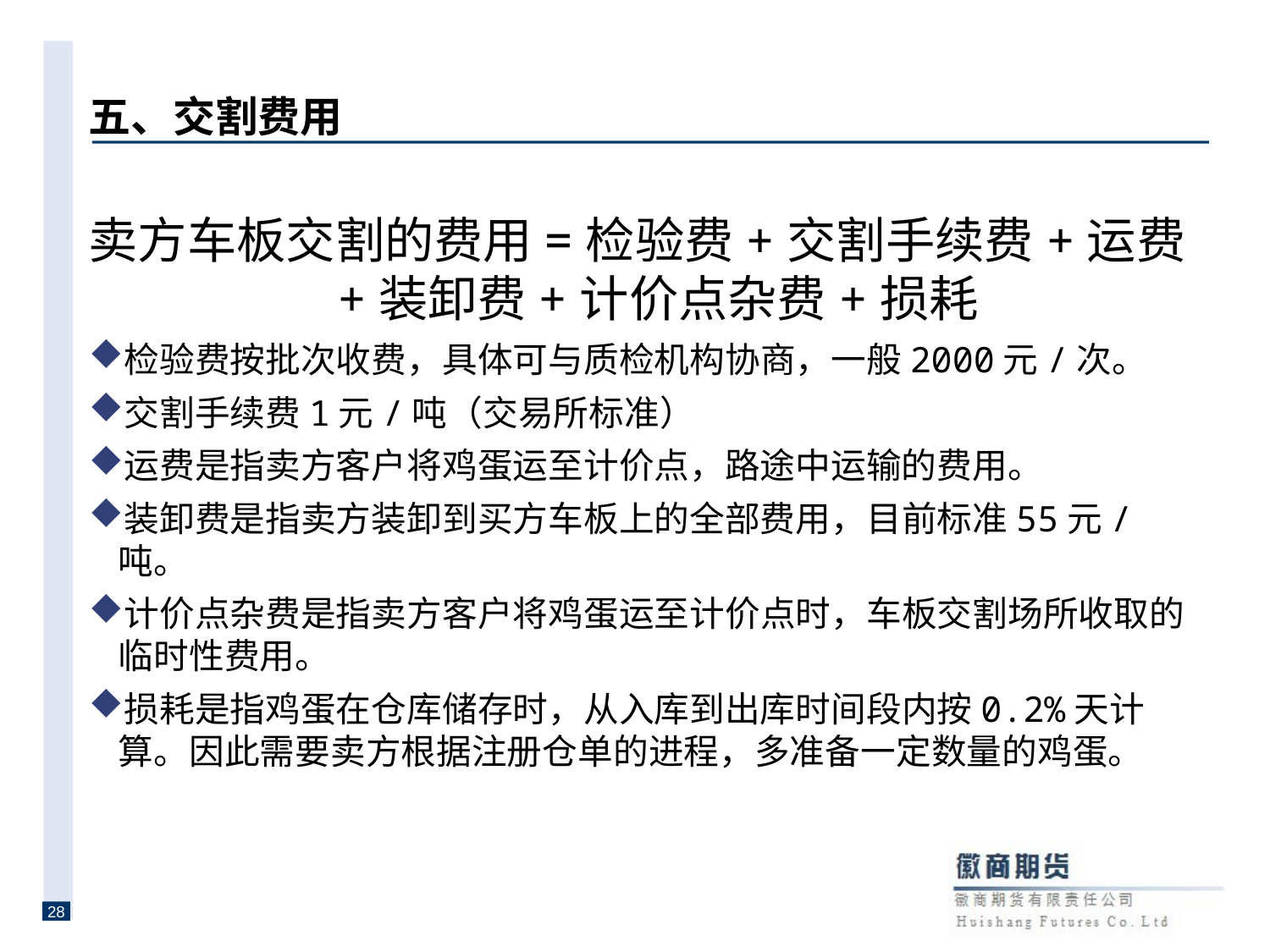

# 二、交割方式 二、交割方式 五、交割费用

卖方车板交割的费用=检验费+交割手续费+运费+装卸费+计价点杂费+损耗
检验费按批次收费，具体可与质检机构协商，一般2000元/次。
交割手续费1元/吨（交易所标准）
运费是指卖方客户将鸡蛋运至计价点，路途中运输的费用。
装卸费是指卖方装卸到买方车板上的全部费用，目前标准55元/吨。
计价点杂费是指卖方客户将鸡蛋运至计价点时，车板交割场所收取的临时性费用。
损耗是指鸡蛋在仓库储存时，从入库到出库时间段内按0.2%天计算。因此需要卖方根据注册仓单的进程，多准备一定数量的鸡蛋。